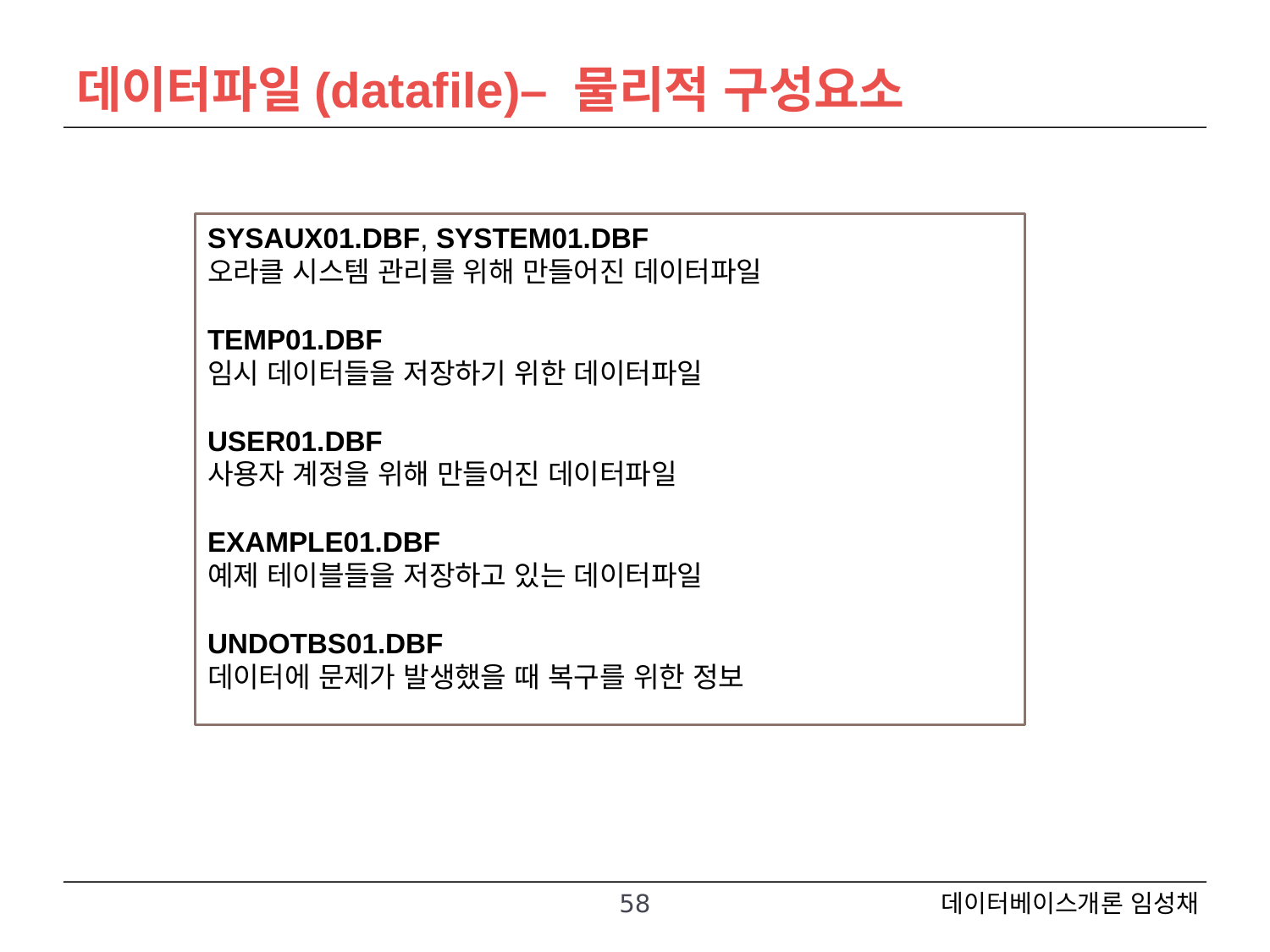

# 데이터파일(datafile)– 물리적 구성요소

SYSAUX01.DBF, SYSTEM01.DBF
오라클 시스템 관리를 위해 만들어진 데이터파일

TEMP01.DBF
임시 데이터들을 저장하기 위한 데이터파일

USER01.DBF
사용자 계정을 위해 만들어진 데이터파일

EXAMPLE01.DBF
예제 테이블들을 저장하고 있는 데이터파일

UNDOTBS01.DBF
데이터에 문제가 발생했을 때 복구를 위한 정보

58
데이터베이스개론 임성채